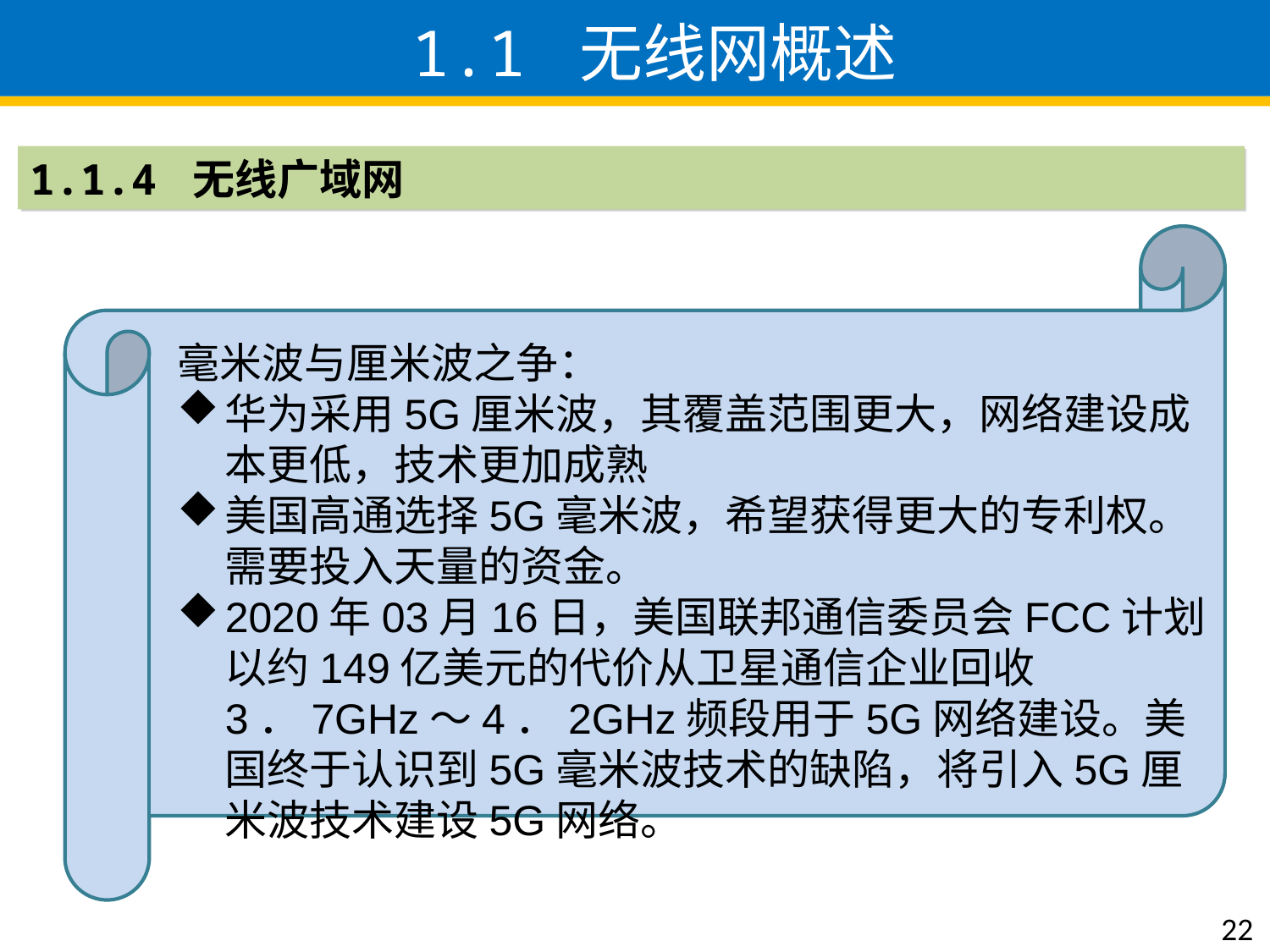

# 1.1 无线网概述
1.1.4 无线广域网

毫米波与厘米波之争：
华为采用5G厘米波，其覆盖范围更大，网络建设成本更低，技术更加成熟
美国高通选择5G毫米波，希望获得更大的专利权。需要投入天量的资金。
2020年03月16日，美国联邦通信委员会FCC计划以约149亿美元的代价从卫星通信企业回收3．7GHz～4．2GHz频段用于5G网络建设。美国终于认识到5G毫米波技术的缺陷，将引入5G厘米波技术建设5G网络。
22